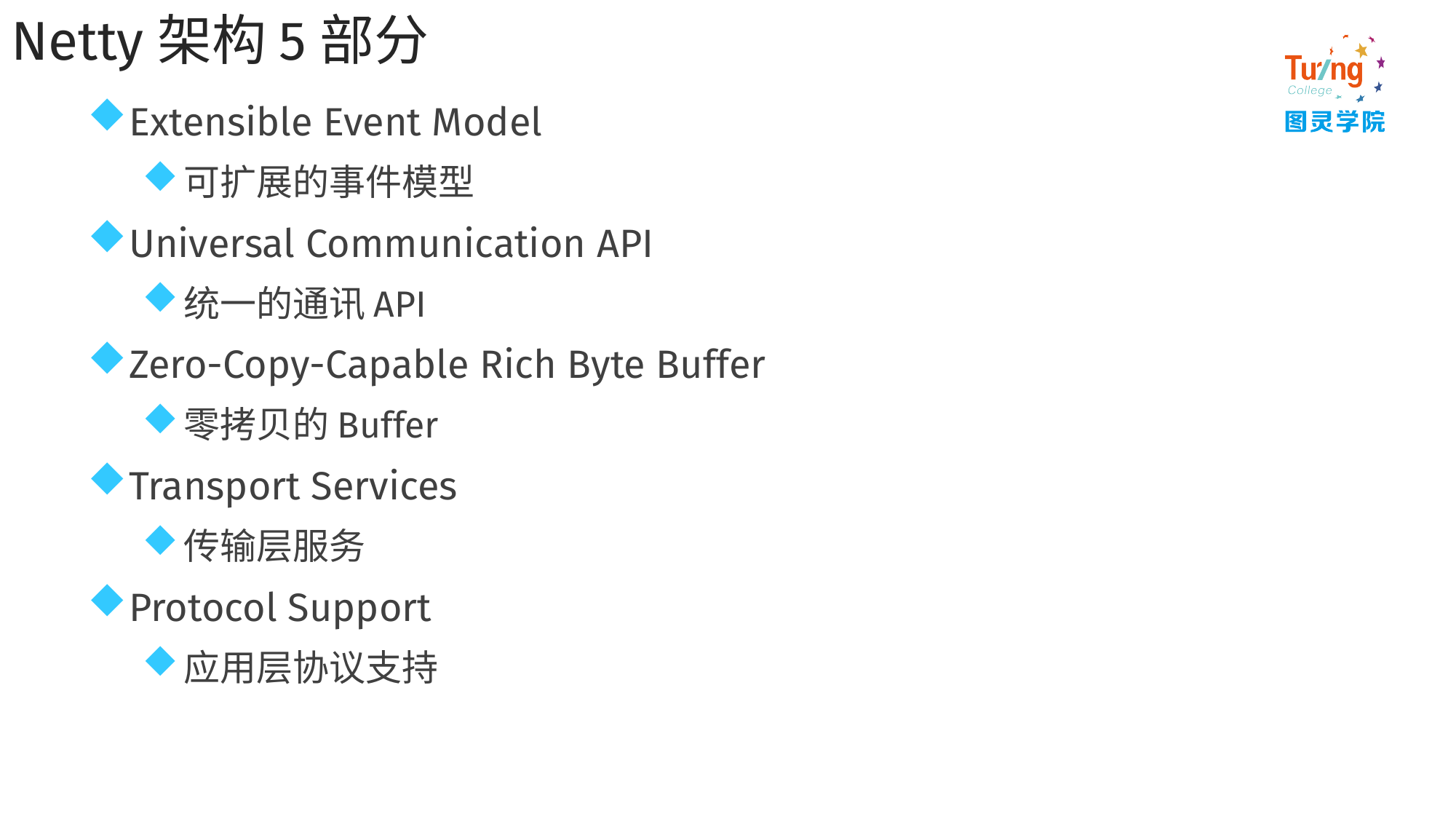

# Netty架构5部分
Extensible Event Model
可扩展的事件模型
Universal Communication API
统一的通讯API
Zero-Copy-Capable Rich Byte Buffer
零拷贝的Buffer
Transport Services
传输层服务
Protocol Support
应用层协议支持